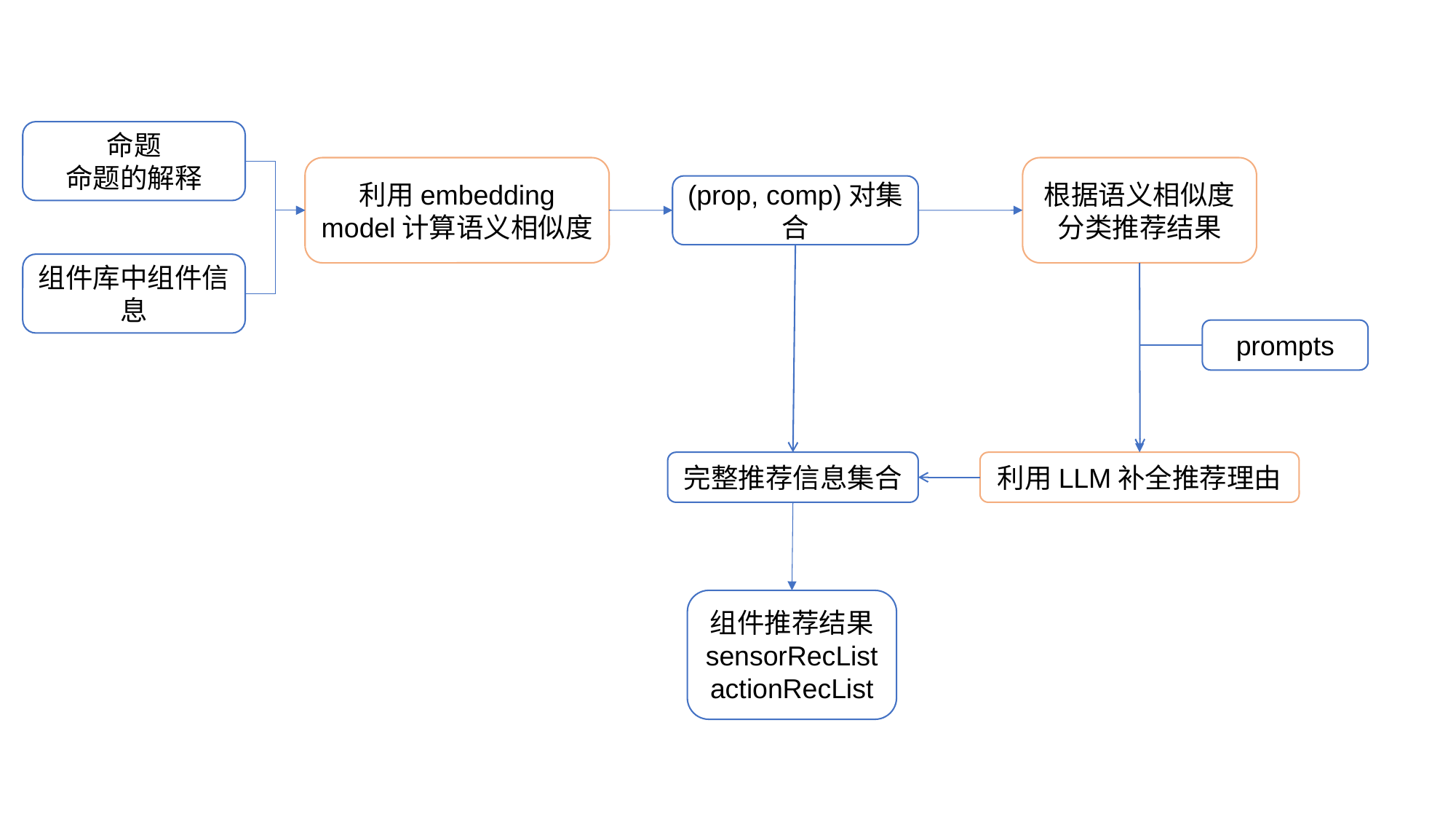

命题
命题的解释
利用embedding model计算语义相似度
根据语义相似度分类推荐结果
(prop, comp)对集合
组件库中组件信息
prompts
完整推荐信息集合
利用LLM补全推荐理由
组件推荐结果
sensorRecList
actionRecList